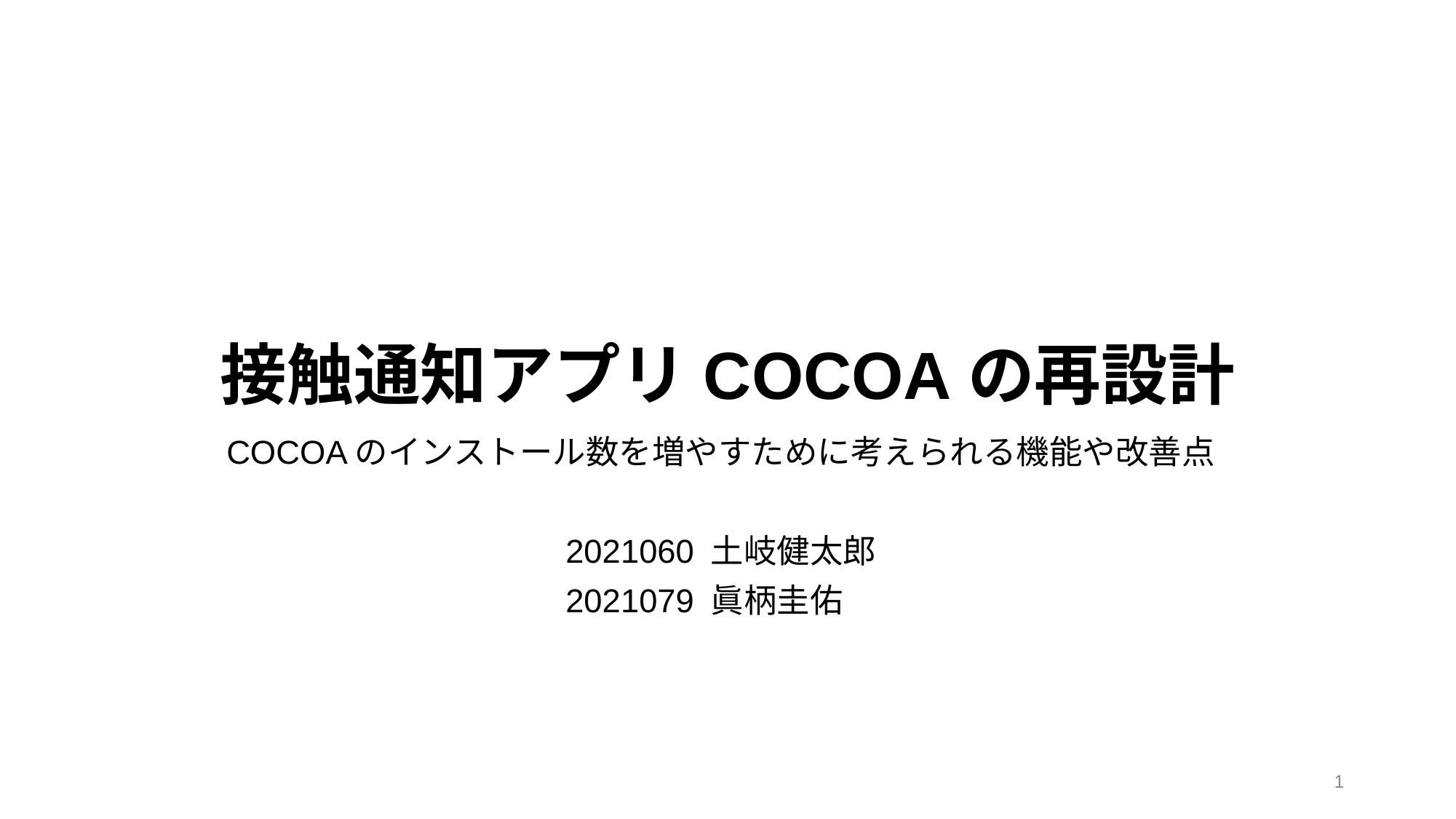

# 接触通知アプリCOCOAの再設計
COCOAのインストール数を増やすために考えられる機能や改善点

2021060 土岐健太郎
2021079 眞柄圭佑
1